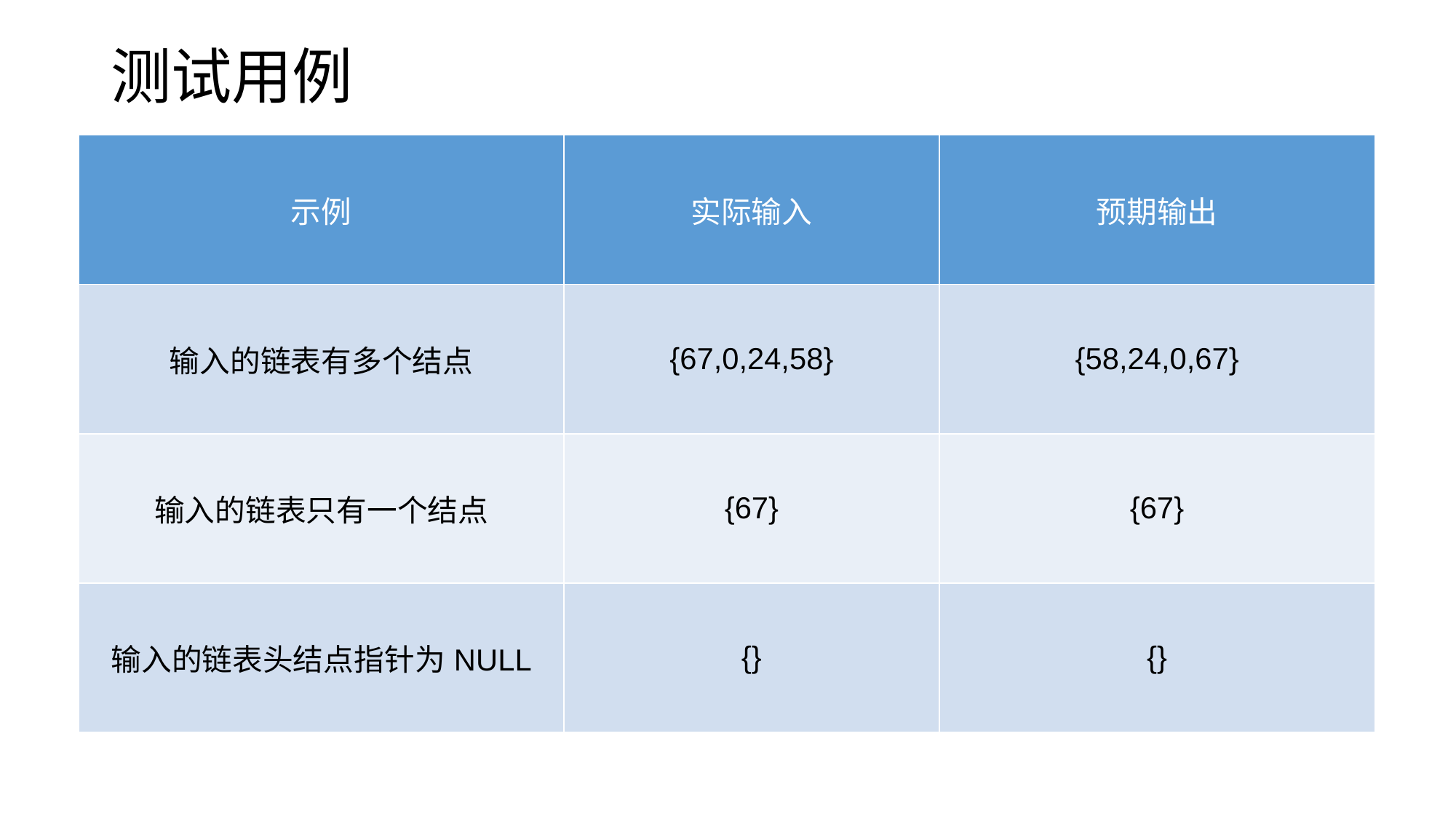

# 测试用例
| 示例 | 实际输入 | 预期输出 |
| --- | --- | --- |
| 输入的链表有多个结点 | {67,0,24,58} | {58,24,0,67} |
| 输入的链表只有一个结点 | {67} | {67} |
| 输入的链表头结点指针为NULL | {} | {} |